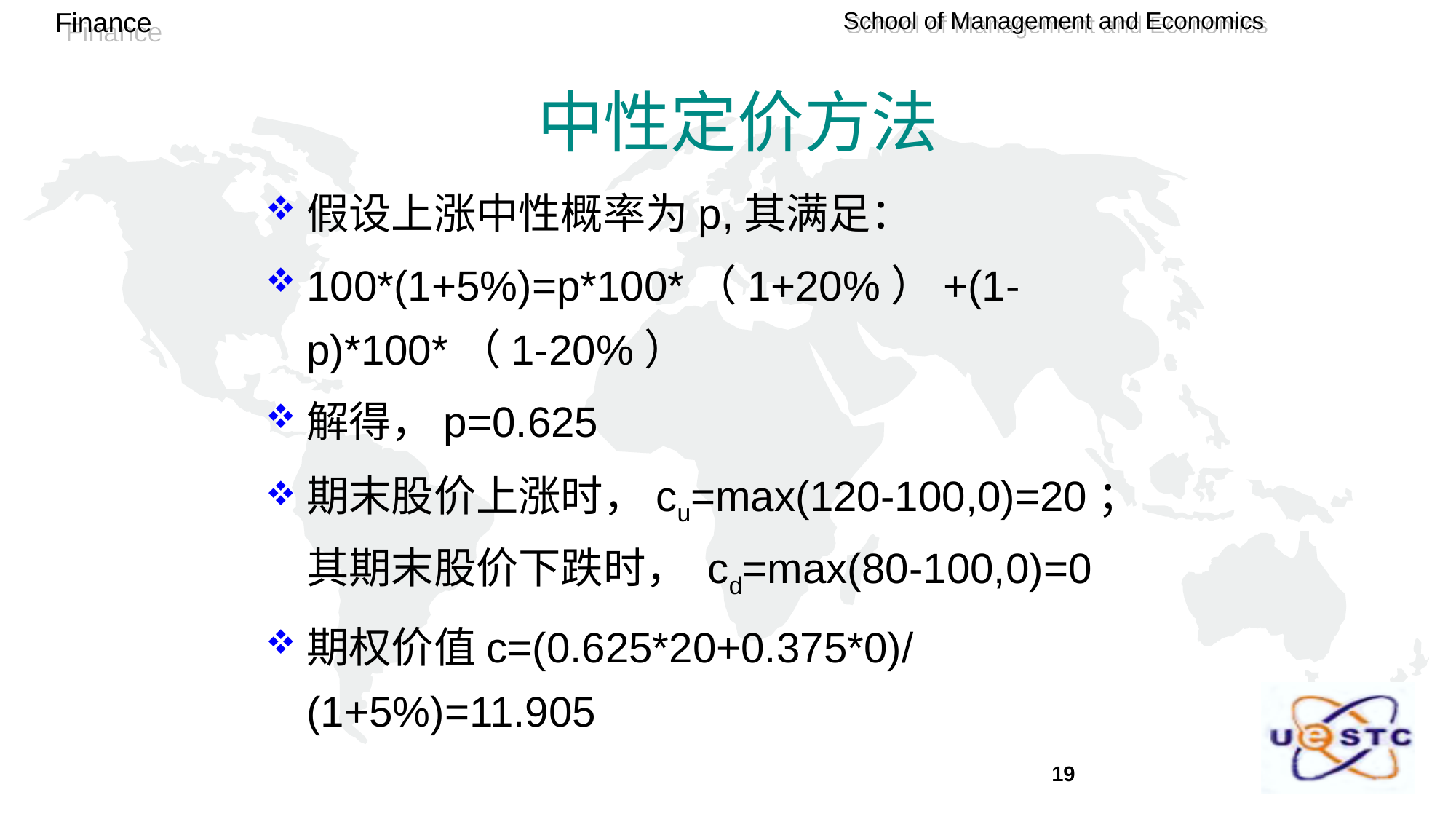

# 中性定价方法
假设上涨中性概率为p,其满足：
100*(1+5%)=p*100*（1+20%）+(1-p)*100*（1-20%）
解得，p=0.625
期末股价上涨时，cu=max(120-100,0)=20；其期末股价下跌时， cd=max(80-100,0)=0
期权价值c=(0.625*20+0.375*0)/(1+5%)=11.905